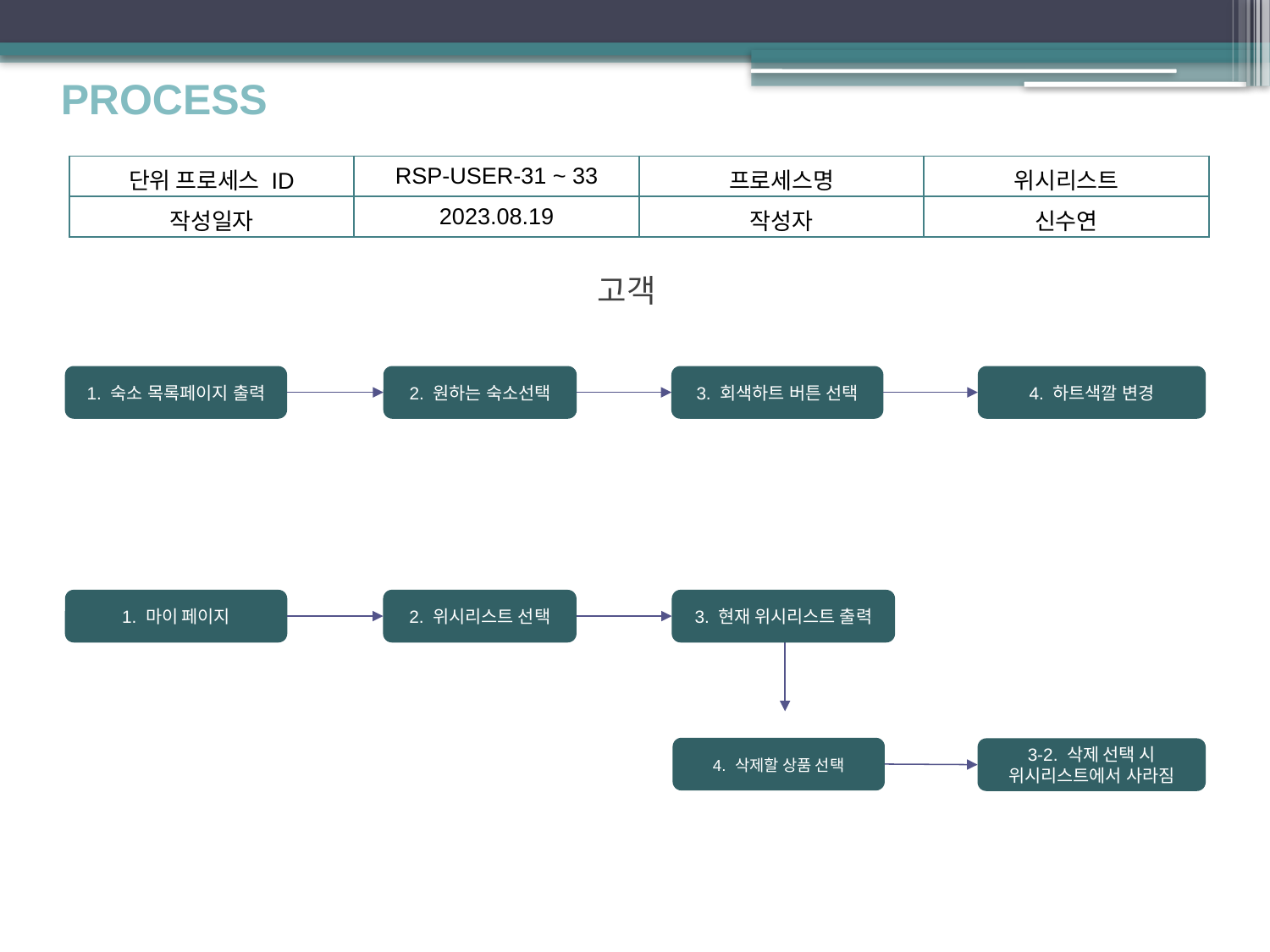

PROCESS
| 단위 프로세스 ID | RSP-USER-31 ~ 33 | 프로세스명 | 위시리스트 |
| --- | --- | --- | --- |
| 작성일자 | 2023.08.19 | 작성자 | 신수연 |
고객
1. 숙소 목록페이지 출력
2. 원하는 숙소선택
3. 회색하트 버튼 선택
4. 하트색깔 변경
1. 마이 페이지
2. 위시리스트 선택
3. 현재 위시리스트 출력
4. 삭제할 상품 선택
3-2. 삭제 선택 시
위시리스트에서 사라짐